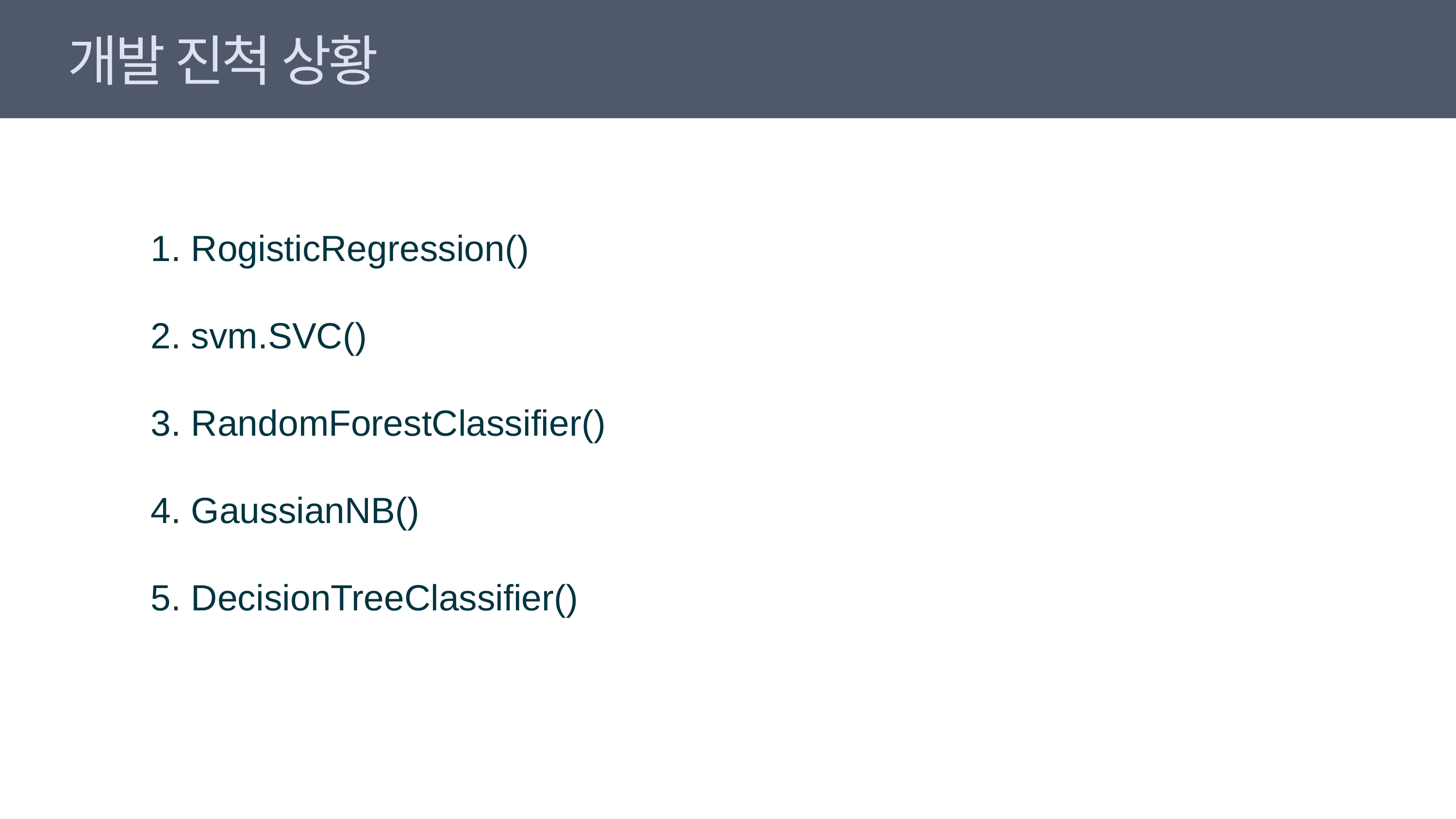

개발 진척 상황
 RogisticRegression()

 svm.SVC()

 RandomForestClassifier()

 GaussianNB()

 DecisionTreeClassifier()